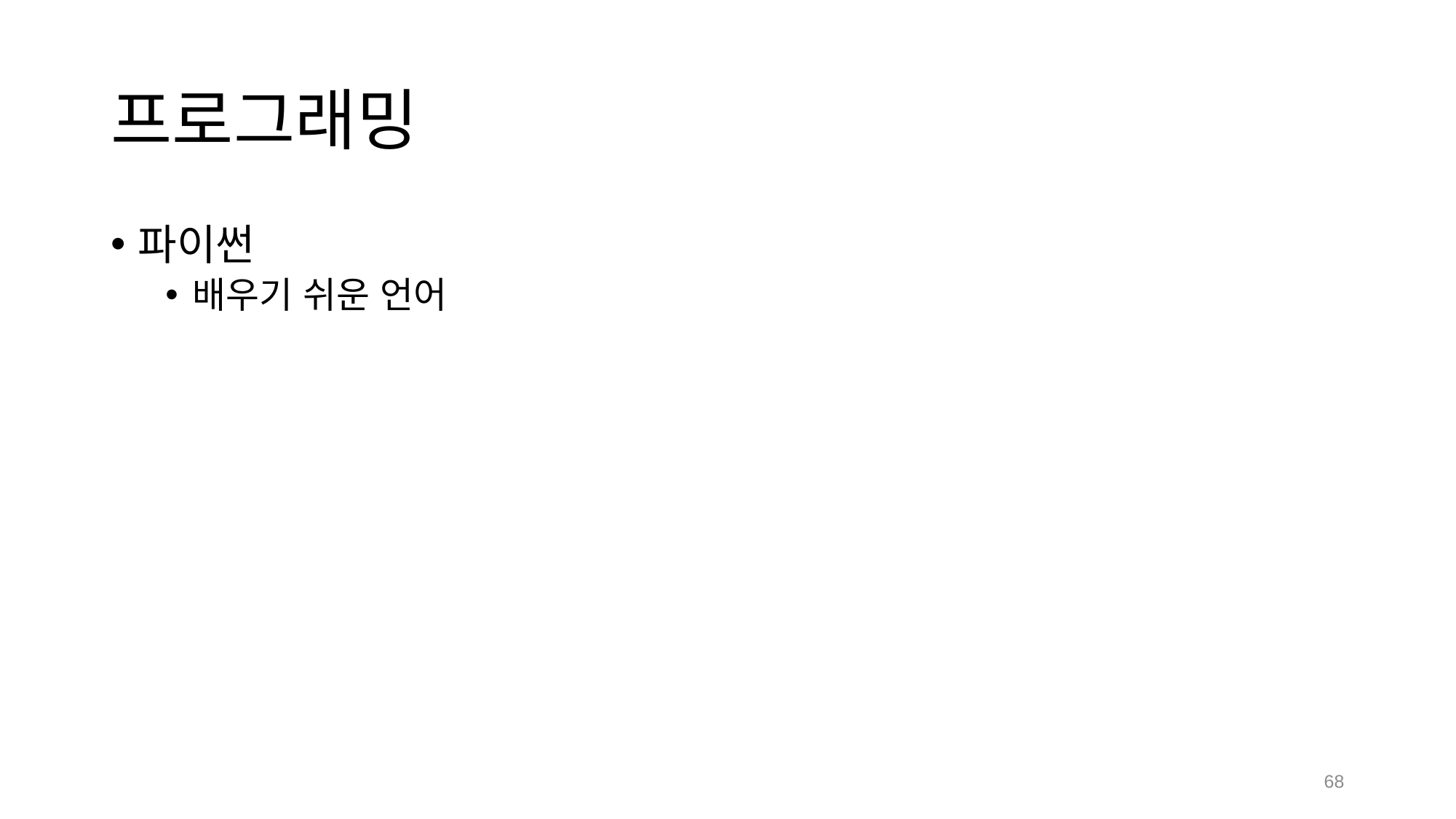

# 프로그래밍
파이썬
배우기 쉬운 언어
68